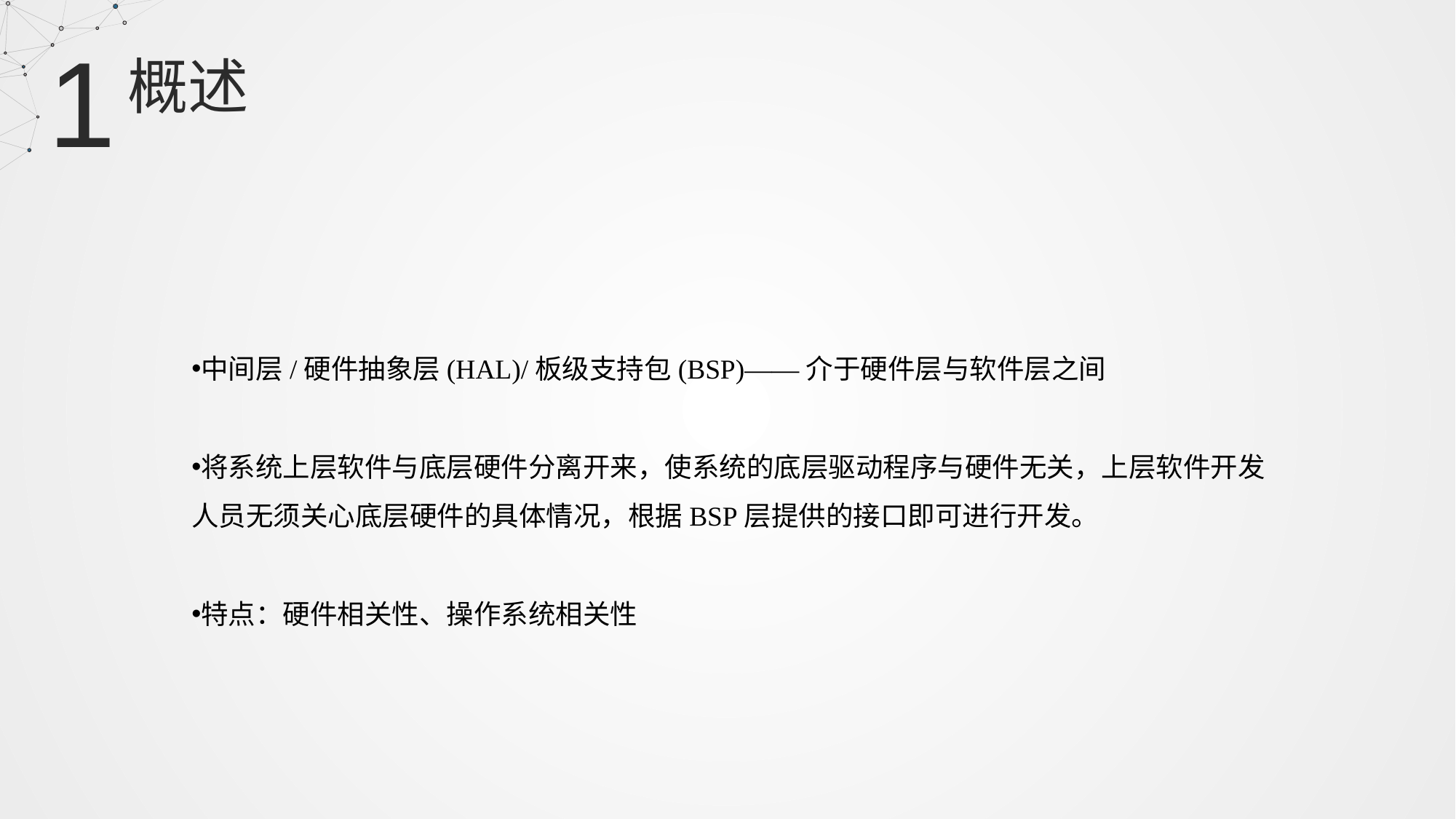

1
概述
中间层/硬件抽象层(HAL)/板级支持包(BSP)——介于硬件层与软件层之间

将系统上层软件与底层硬件分离开来，使系统的底层驱动程序与硬件无关，上层软件开发人员无须关心底层硬件的具体情况，根据BSP层提供的接口即可进行开发。

特点：硬件相关性、操作系统相关性